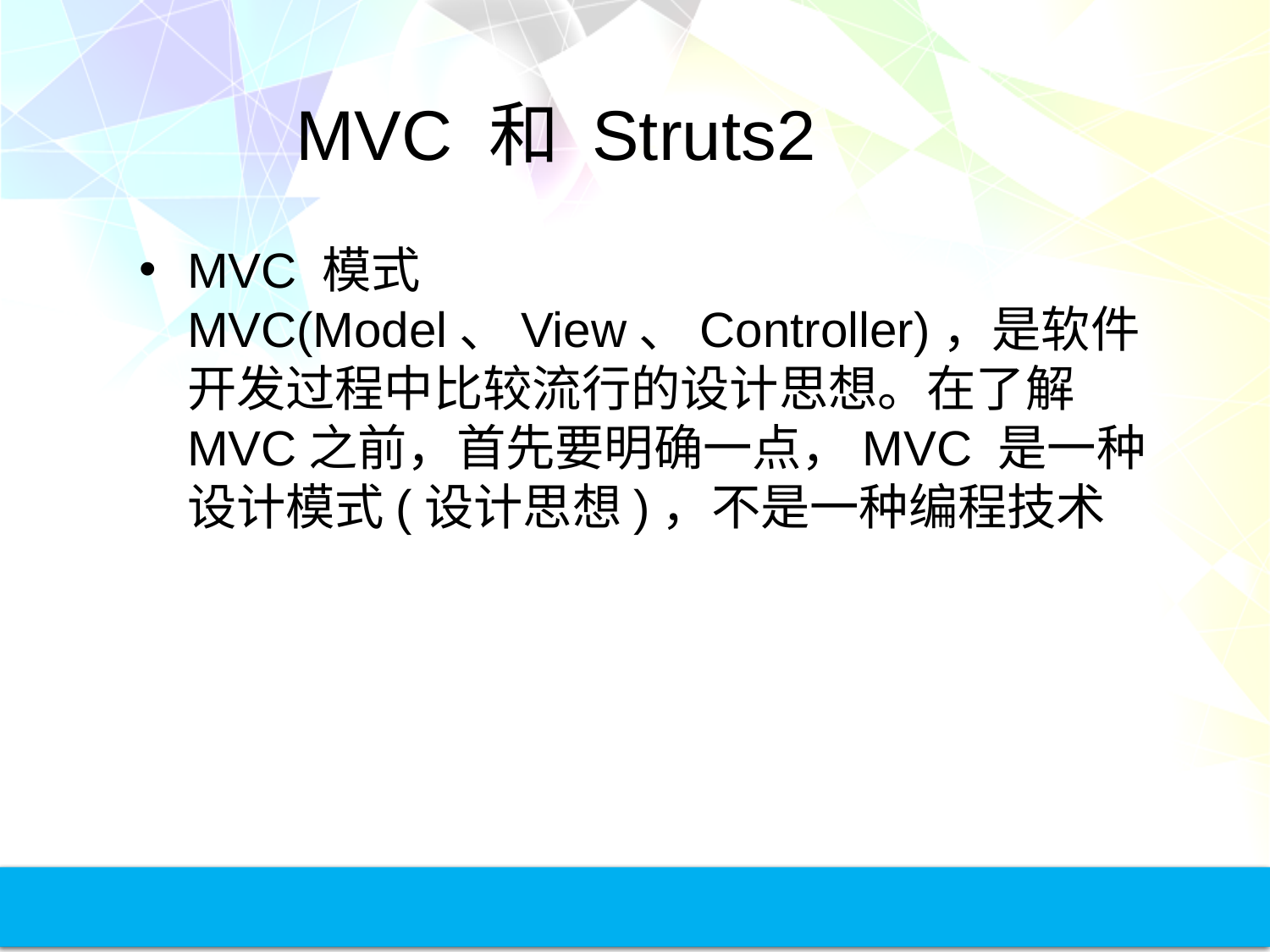

# MVC 和 Struts2
MVC 模式	MVC(Model、View、Controller)，是软件开发过程中比较流行的设计思想。在了解 MVC之前，首先要明确一点，MVC 是一种设计模式(设计思想)，不是一种编程技术